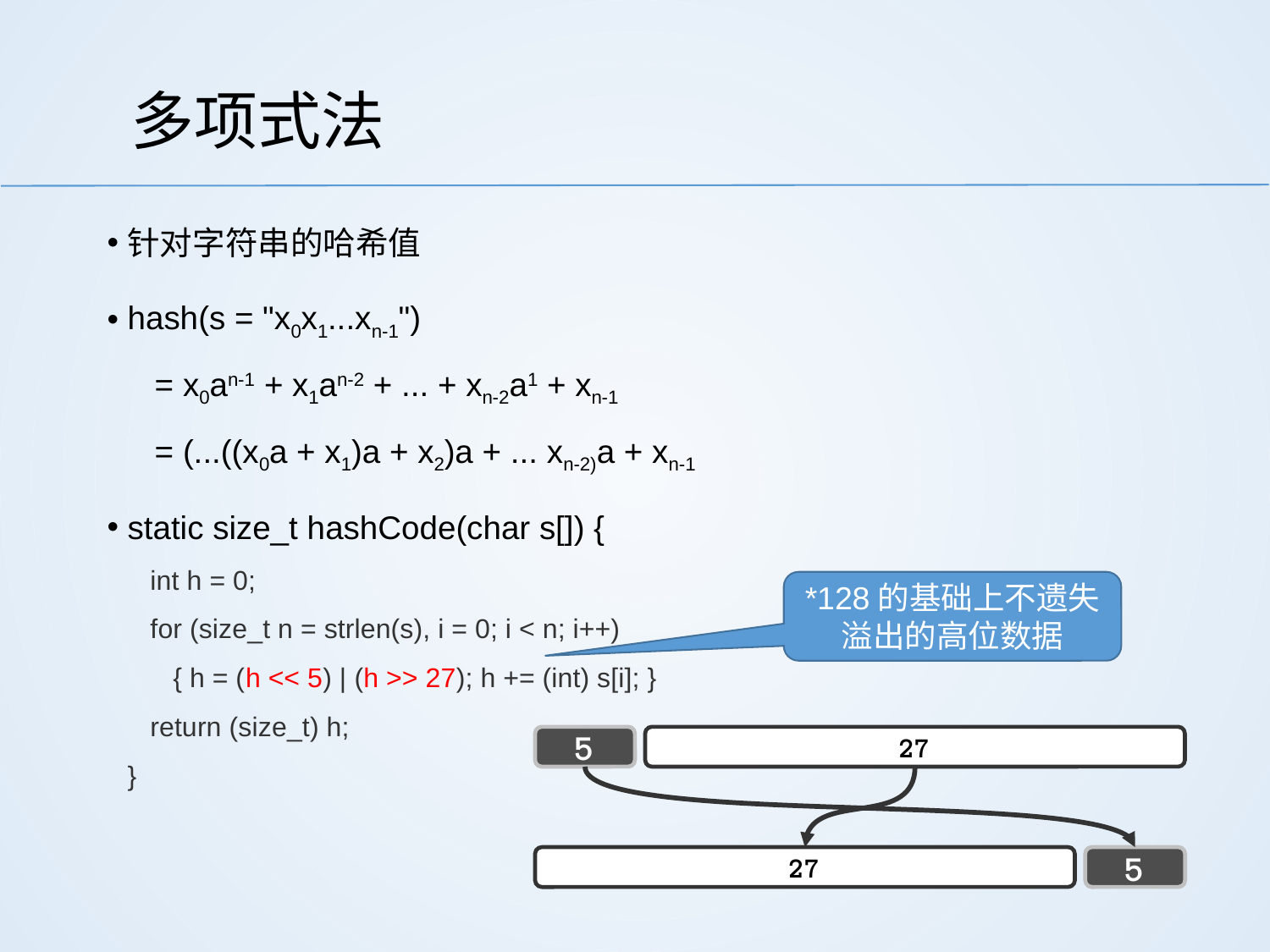

# 多项式法
针对字符串的哈希值
hash(s = "x0x1...xn-1")
   = x0an-1 + x1an-2 + ... + xn-2a1 + xn-1
   = (...((x0a + x1)a + x2)a + ... xn-2)a + xn-1
static size_t hashCode(char s[]) {
   int h = 0;
   for (size_t n = strlen(s), i = 0; i < n; i++)
      { h = (h << 5) | (h >> 27); h += (int) s[i]; }
   return (size_t) h;
}

*128的基础上不遗失溢出的高位数据
5
27
27
5